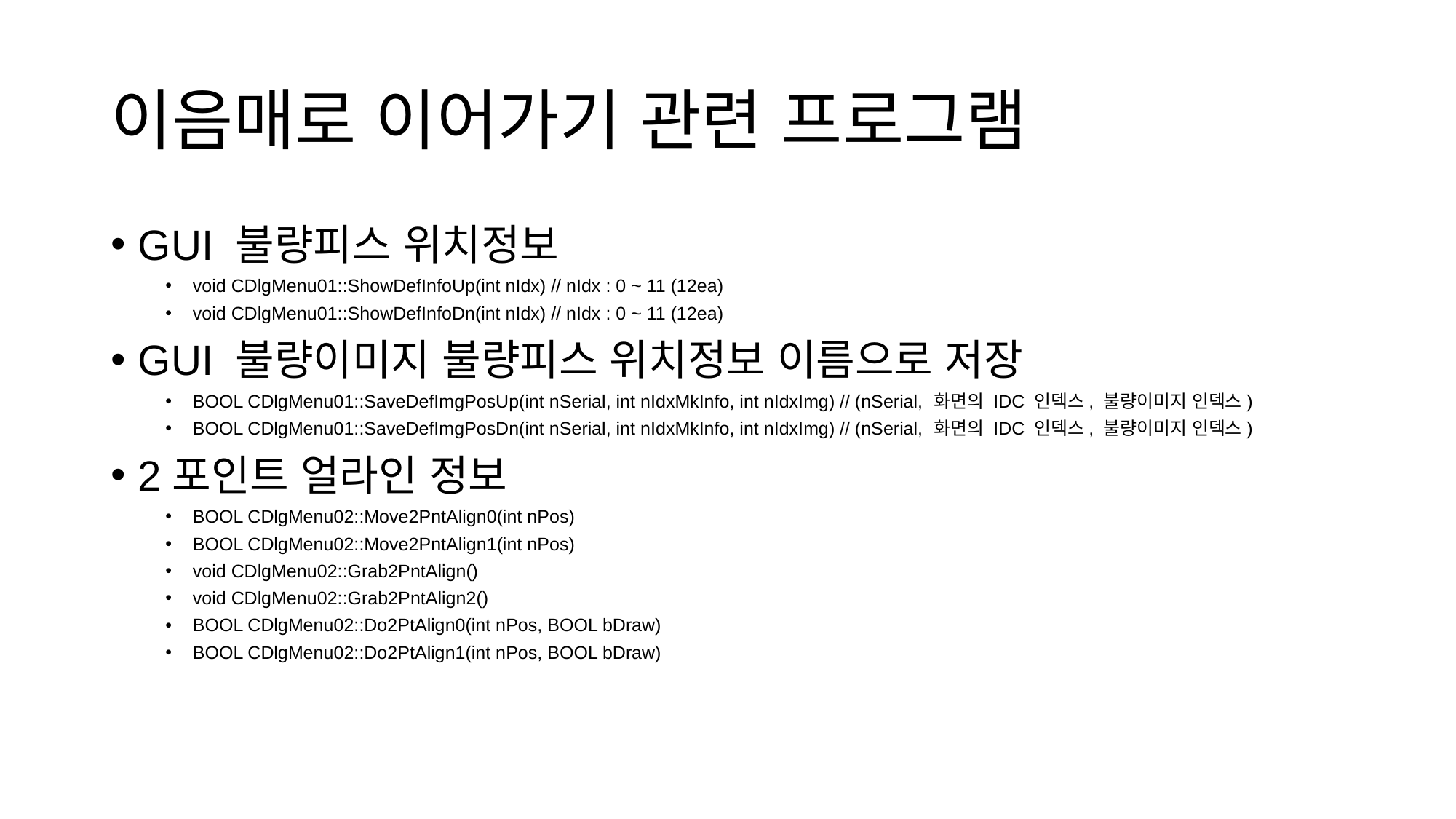

# 이음매로 이어가기 관련 프로그램
GUI 불량피스 위치정보
void CDlgMenu01::ShowDefInfoUp(int nIdx) // nIdx : 0 ~ 11 (12ea)
void CDlgMenu01::ShowDefInfoDn(int nIdx) // nIdx : 0 ~ 11 (12ea)
GUI 불량이미지 불량피스 위치정보 이름으로 저장
BOOL CDlgMenu01::SaveDefImgPosUp(int nSerial, int nIdxMkInfo, int nIdxImg) // (nSerial, 화면의 IDC 인덱스, 불량이미지 인덱스)
BOOL CDlgMenu01::SaveDefImgPosDn(int nSerial, int nIdxMkInfo, int nIdxImg) // (nSerial, 화면의 IDC 인덱스, 불량이미지 인덱스)
2포인트 얼라인 정보
BOOL CDlgMenu02::Move2PntAlign0(int nPos)
BOOL CDlgMenu02::Move2PntAlign1(int nPos)
void CDlgMenu02::Grab2PntAlign()
void CDlgMenu02::Grab2PntAlign2()
BOOL CDlgMenu02::Do2PtAlign0(int nPos, BOOL bDraw)
BOOL CDlgMenu02::Do2PtAlign1(int nPos, BOOL bDraw)